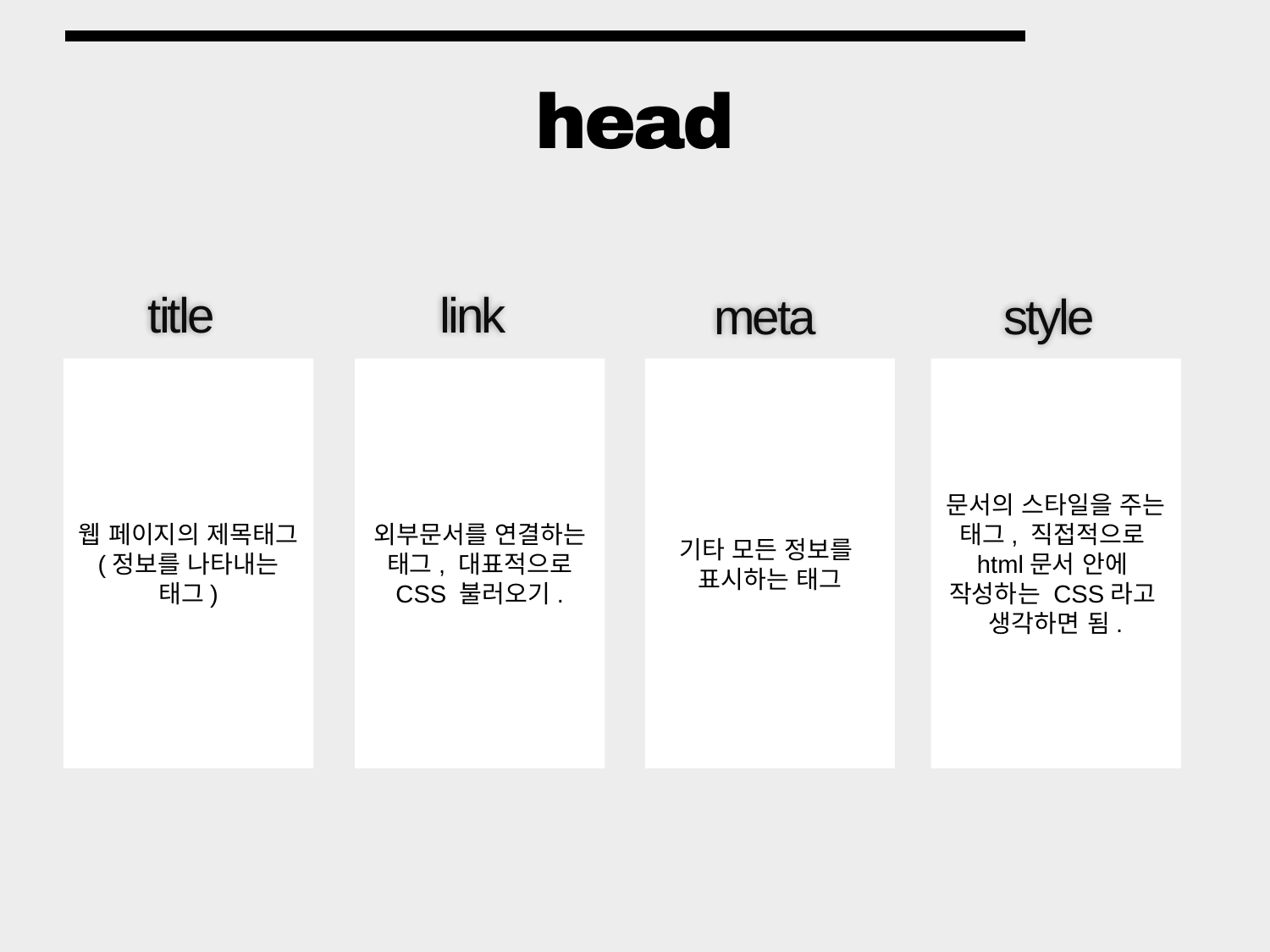

# head
title
link
meta
style
웹 페이지의 제목태그
(정보를 나타내는 태그)
외부문서를 연결하는 태그, 대표적으로 CSS 불러오기.
기타 모든 정보를
표시하는 태그
문서의 스타일을 주는 태그, 직접적으로
html문서 안에
작성하는 CSS라고
생각하면 됨.